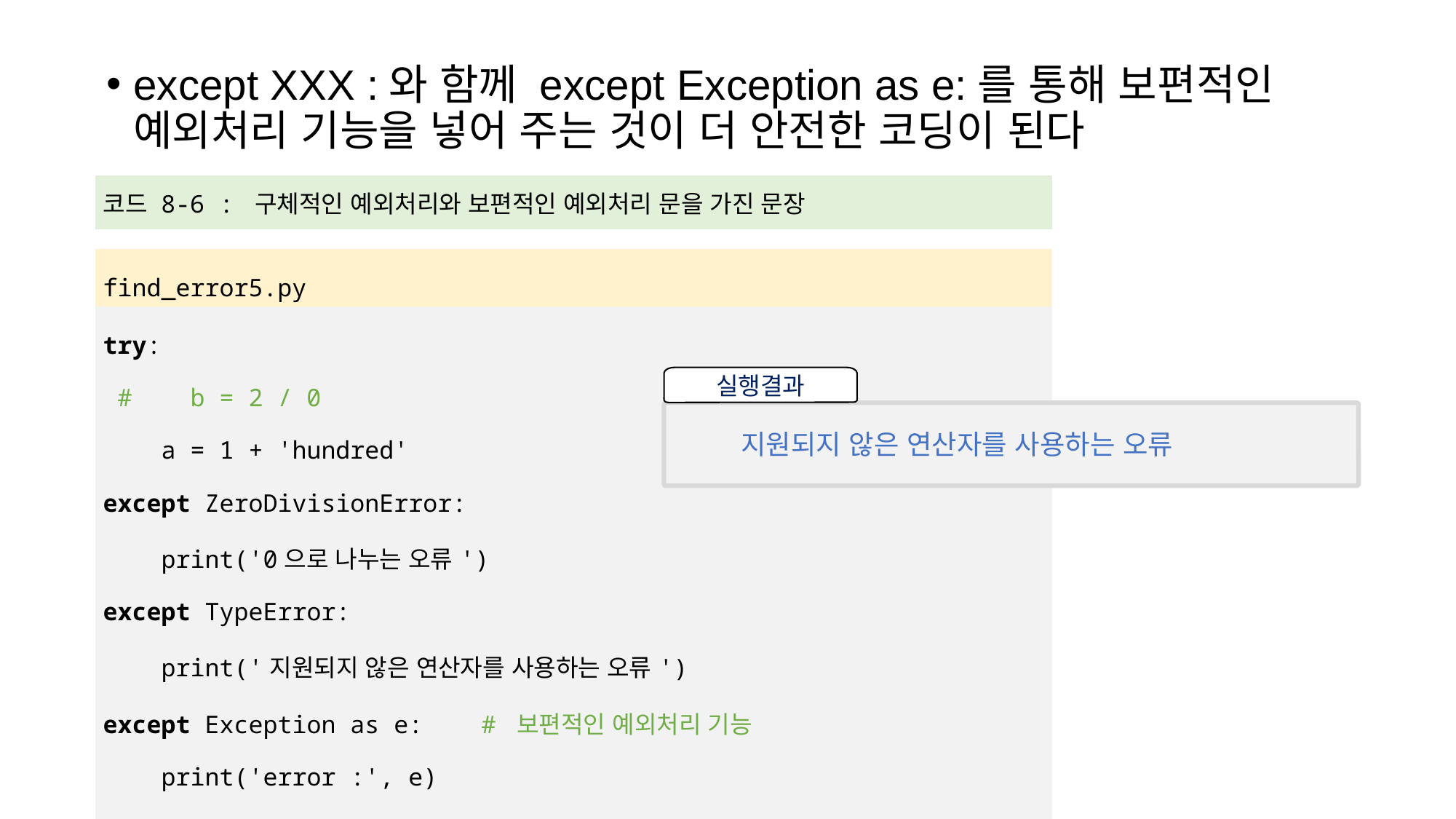

except XXX :와 함께 except Exception as e:를 통해 보편적인 예외처리 기능을 넣어 주는 것이 더 안전한 코딩이 된다
| 코드 8-6 : 구체적인 예외처리와 보편적인 예외처리 문을 가진 문장 |
| --- |
|  |
| find\_error5.py |
| try: # b = 2 / 0 a = 1 + 'hundred' except ZeroDivisionError: print('0으로 나누는 오류') except TypeError: print('지원되지 않은 연산자를 사용하는 오류') except Exception as e: # 보편적인 예외처리 기능 print('error :', e) print('나눗셈과 연산자를 다시 확인하세요') |
실행결과

지원되지 않은 연산자를 사용하는 오류